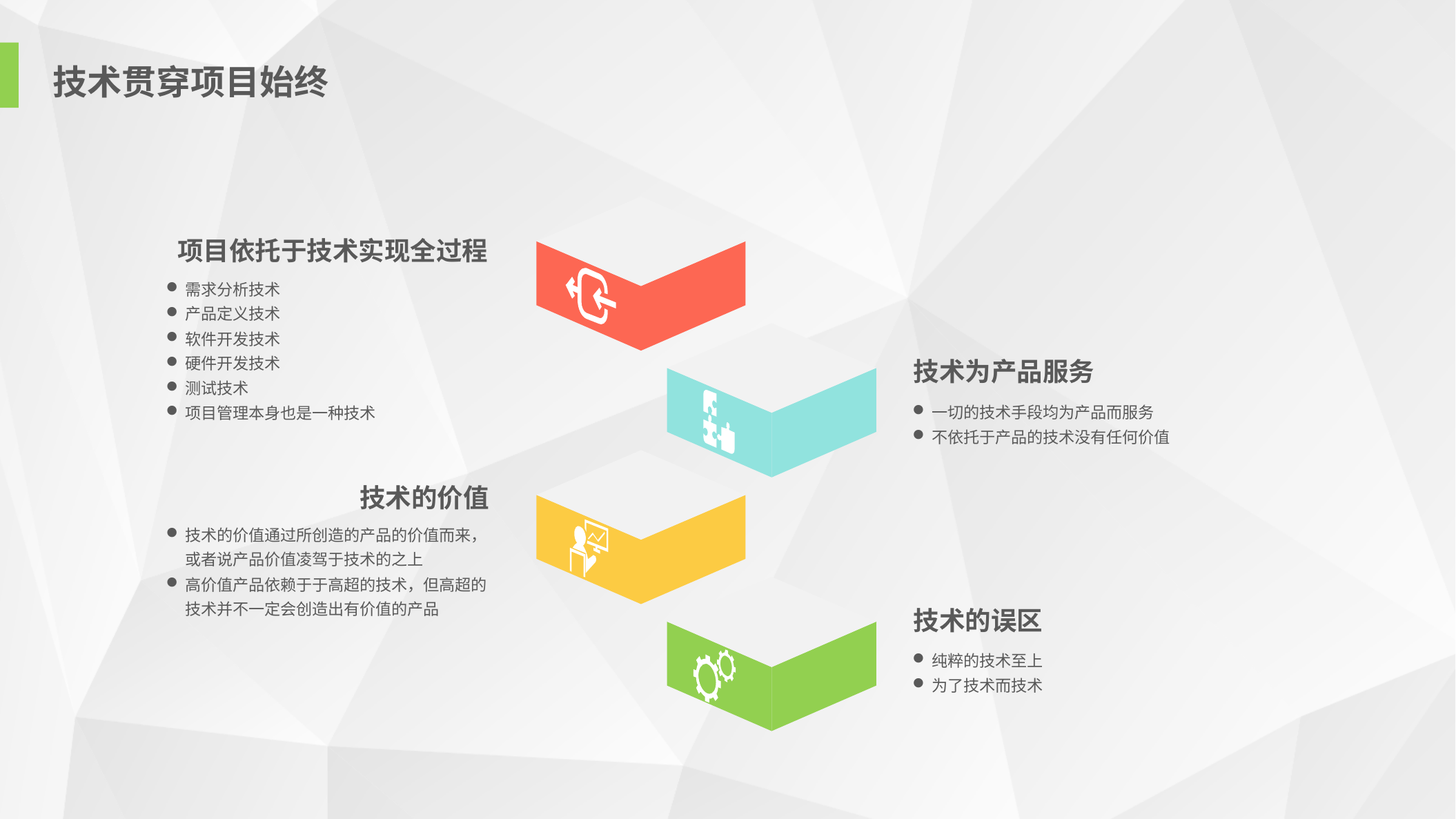

技术贯穿项目始终

项目依托于技术实现全过程
需求分析技术
产品定义技术
软件开发技术
硬件开发技术
测试技术
项目管理本身也是一种技术

技术为产品服务
一切的技术手段均为产品而服务
不依托于产品的技术没有任何价值

技术的价值
技术的价值通过所创造的产品的价值而来，或者说产品价值凌驾于技术的之上
高价值产品依赖于于高超的技术，但高超的技术并不一定会创造出有价值的产品

技术的误区
纯粹的技术至上
为了技术而技术